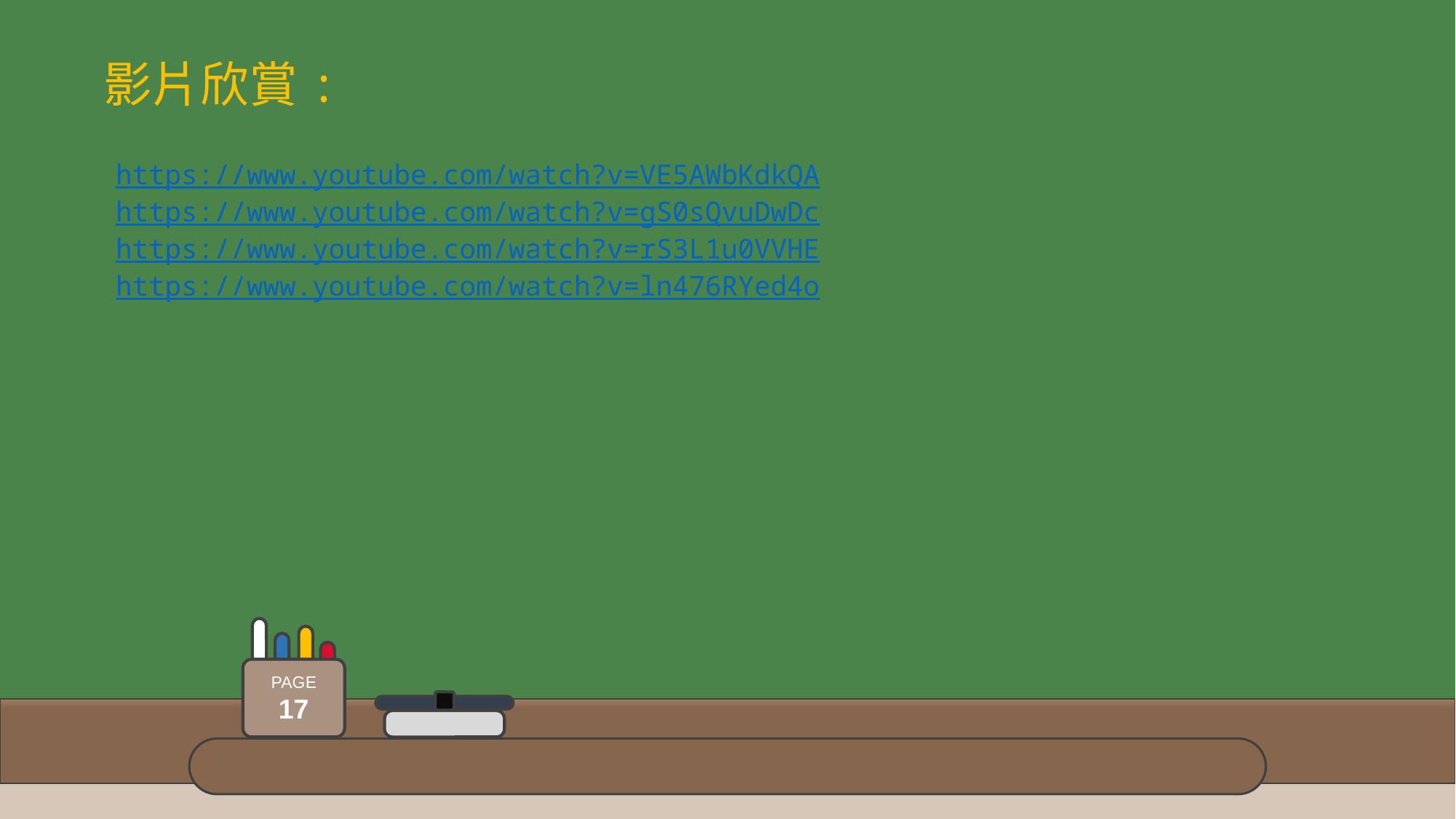

影片欣賞:
https://www.youtube.com/watch?v=VE5AWbKdkQA
https://www.youtube.com/watch?v=gS0sQvuDwDc
https://www.youtube.com/watch?v=rS3L1u0VVHE
https://www.youtube.com/watch?v=ln476RYed4o

PAGE
17